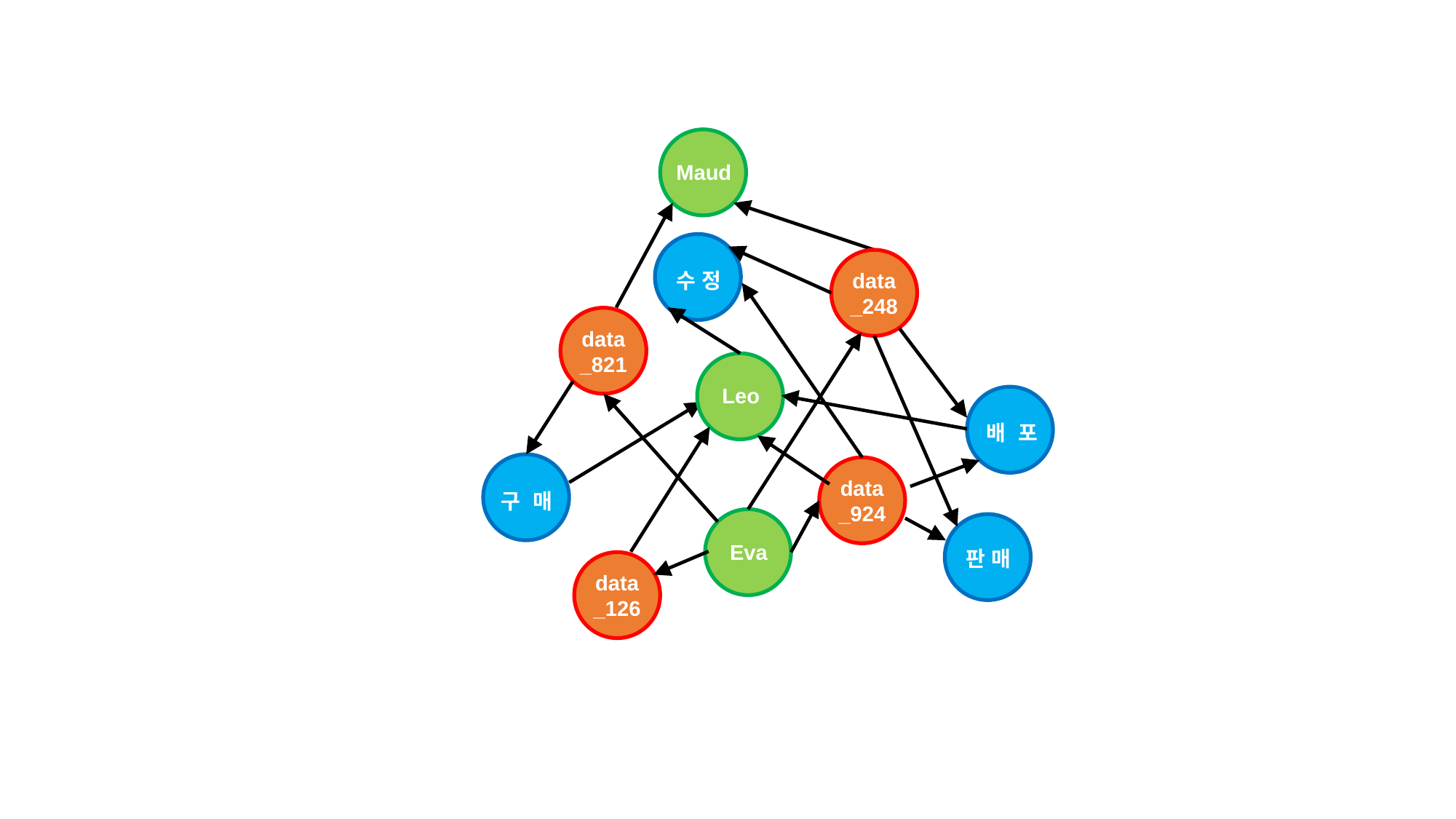

Maud

수 정

data_248

data_821

Leo

배  포

구  매

data_924

Eva

판 매

data_126